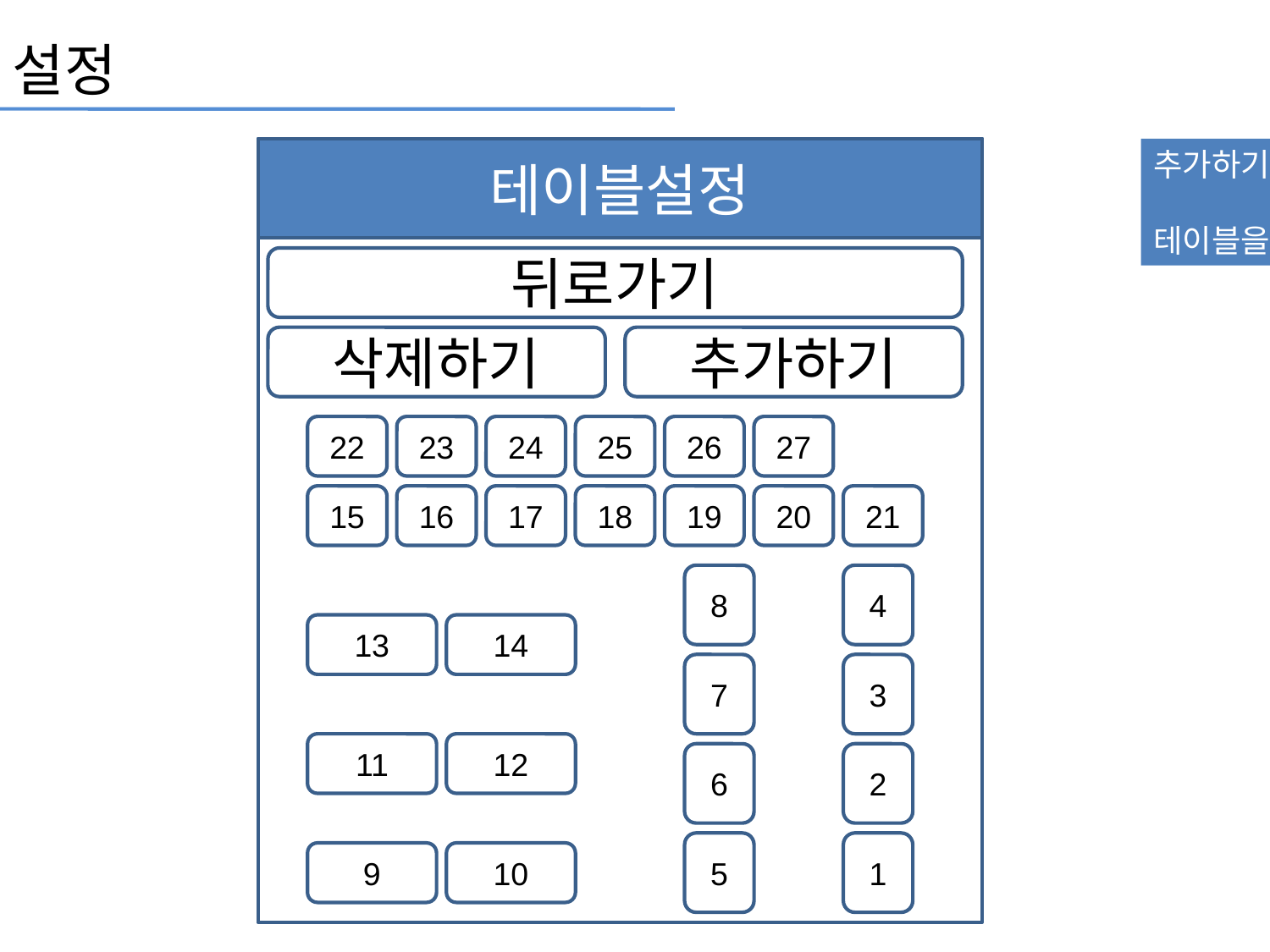

설정
테이블설정
추가하기 버튼을 클릭하여

테이블을 추가
뒤로가기
삭제하기
추가하기
22
23
24
25
26
27
15
16
17
18
19
20
21
8
4
13
14
7
3
11
12
6
2
5
1
9
10